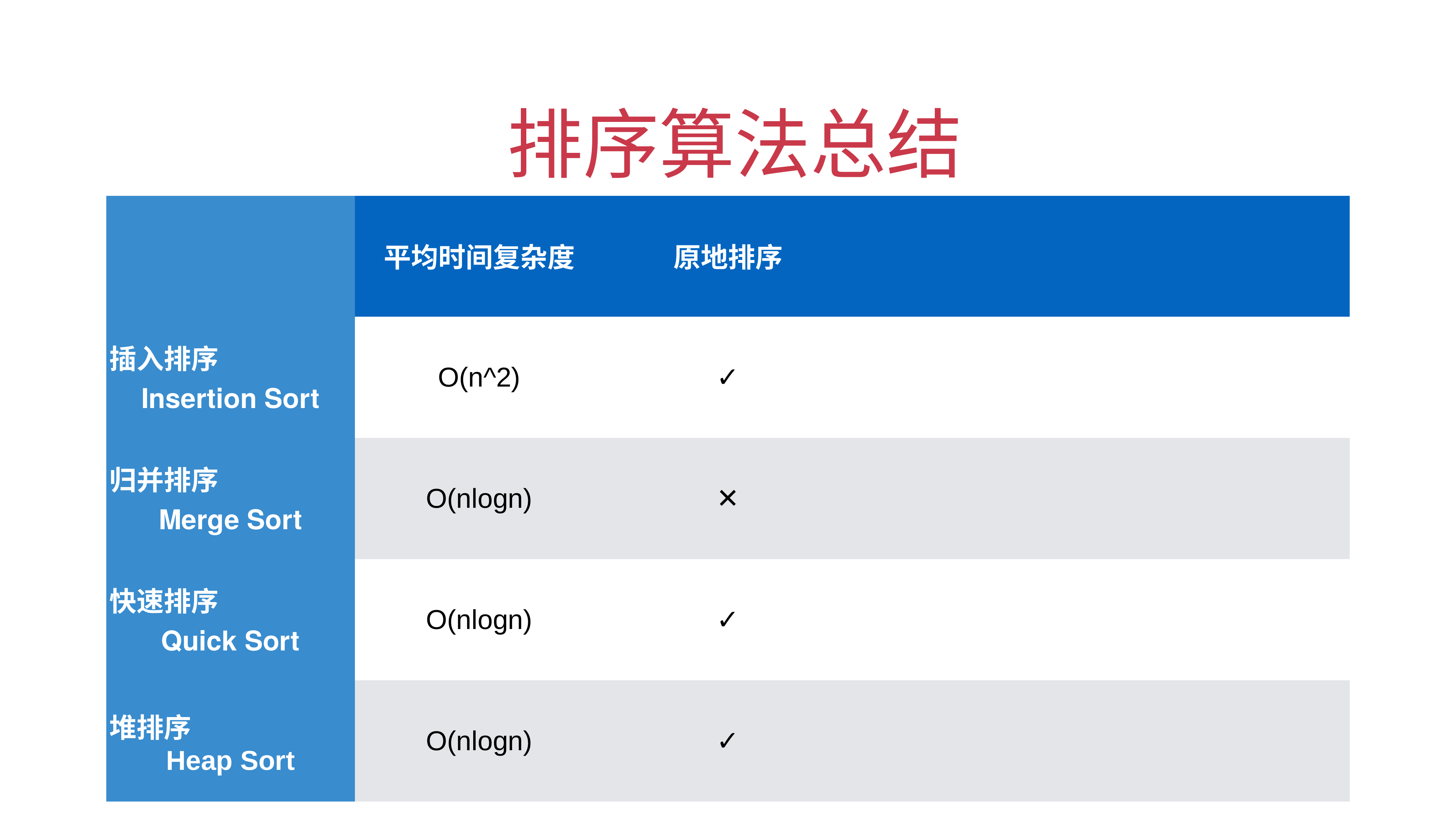

# 排序算法总结
|  | 平均时间复杂度 | 原地排序 |  |  |
| --- | --- | --- | --- | --- |
| 插入排序 Insertion Sort | O(n^2) | ✓ |  |  |
| 归并排序 Merge Sort | O(nlogn) | ✕ |  |  |
| 快速排序 Quick Sort | O(nlogn) | ✓ |  |  |
| 堆排序 Heap Sort | O(nlogn) | ✓ |  |  |